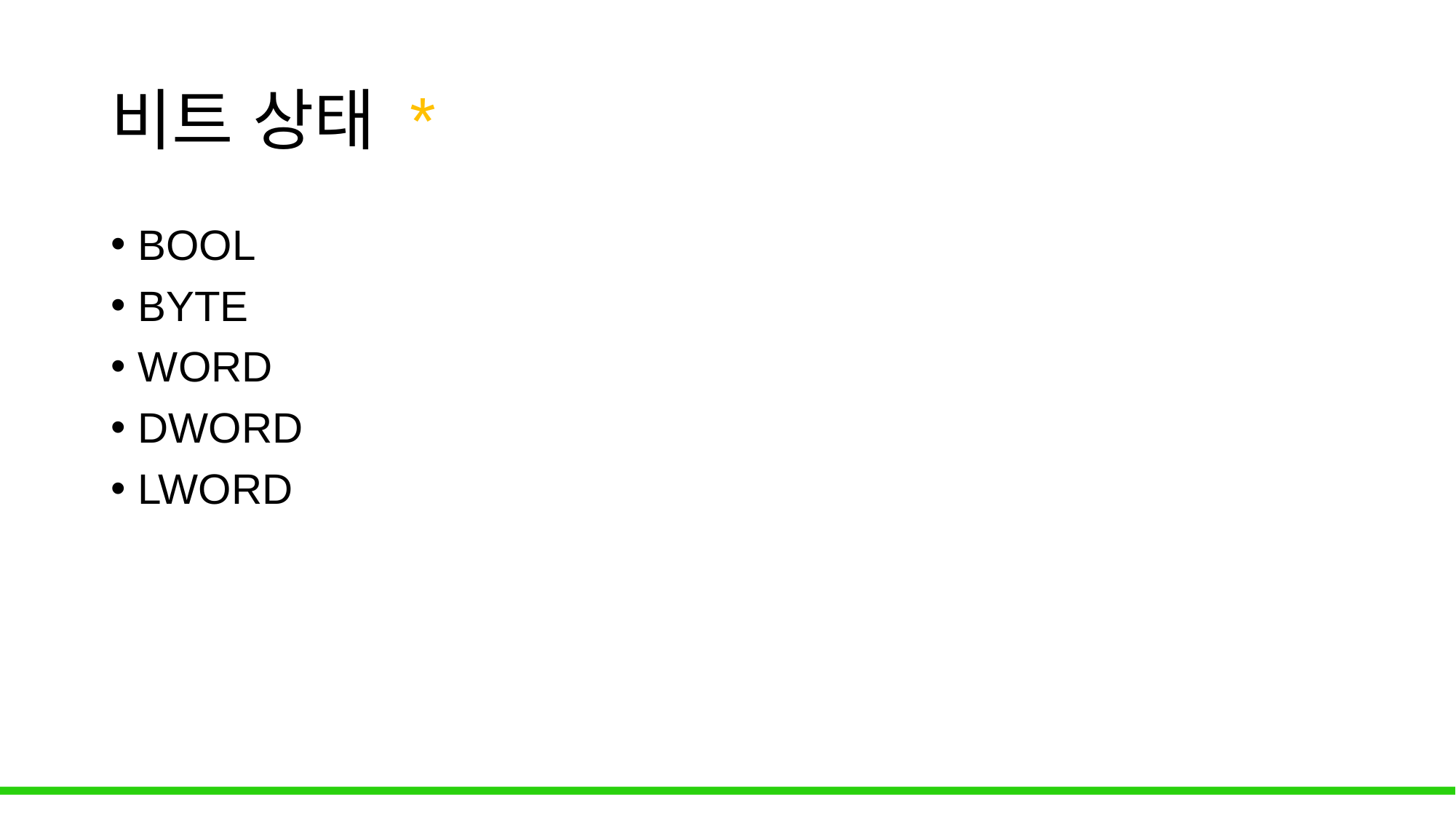

# 비트 상태 *
BOOL
BYTE
WORD
DWORD
LWORD